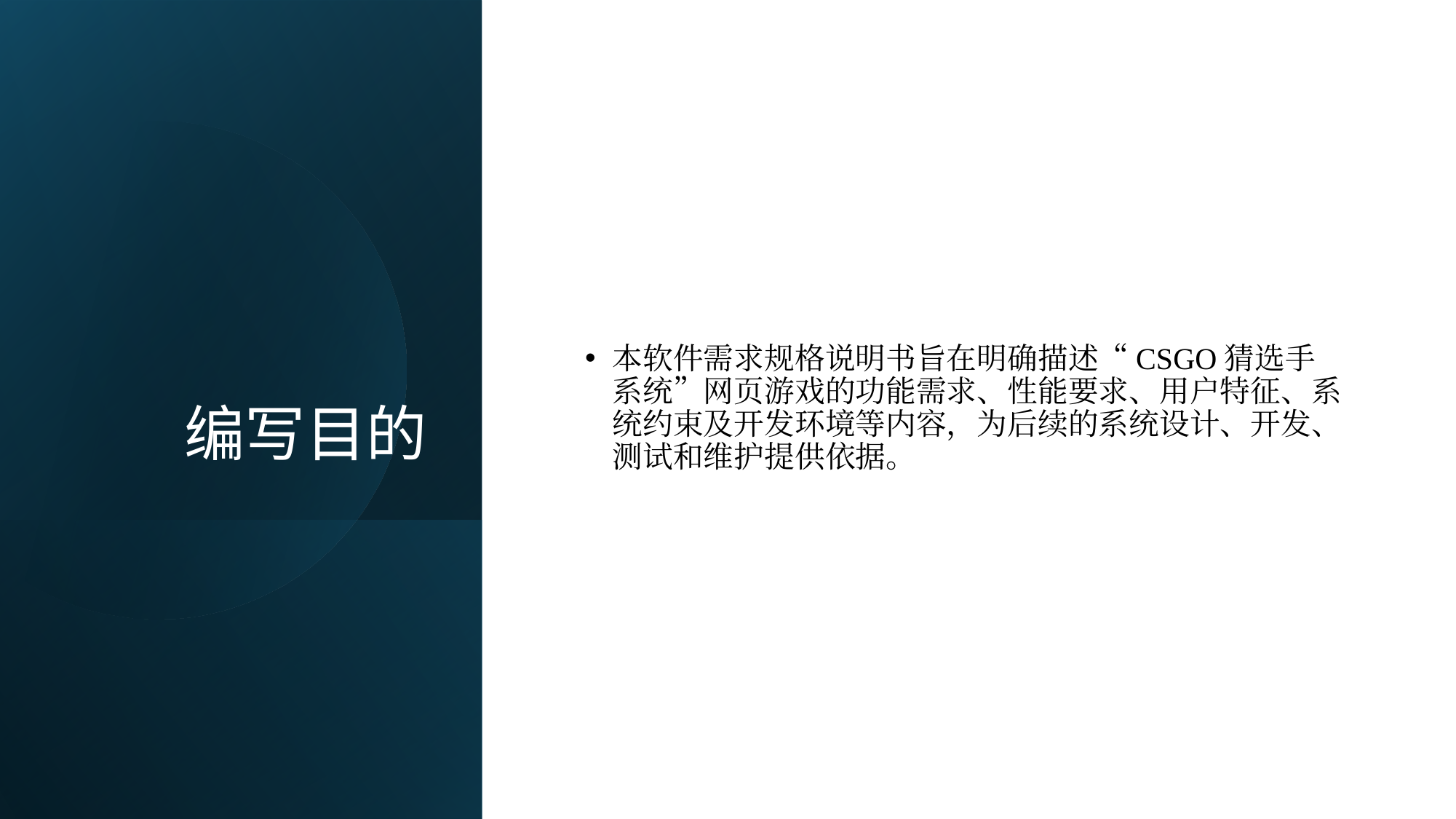

# 编写目的
本软件需求规格说明书旨在明确描述“CSGO猜选手系统”网页游戏的功能需求、性能要求、用户特征、系统约束及开发环境等内容，为后续的系统设计、开发、测试和维护提供依据。